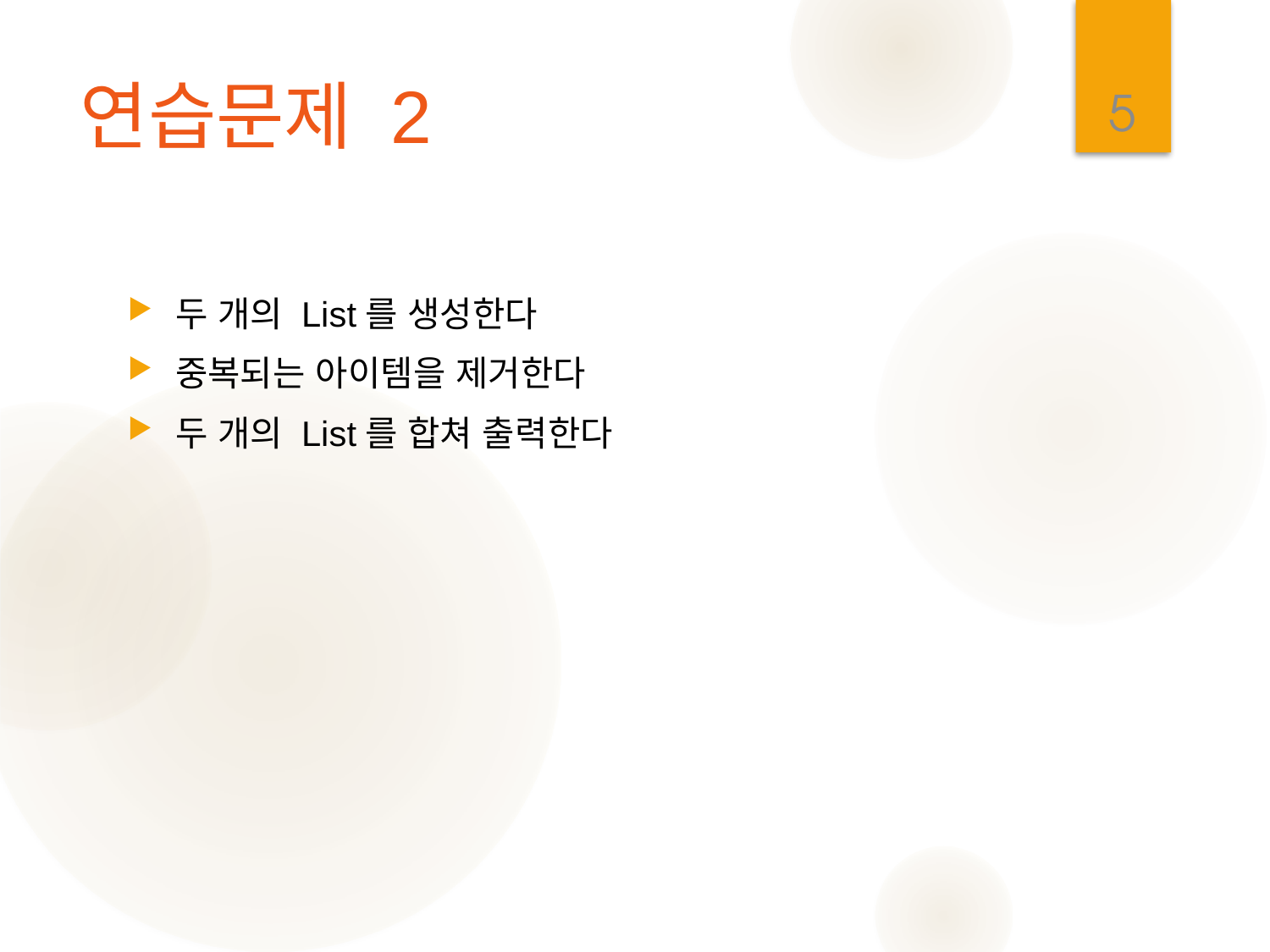

5
# 연습문제 2
두 개의 List를 생성한다
중복되는 아이템을 제거한다
두 개의 List를 합쳐 출력한다